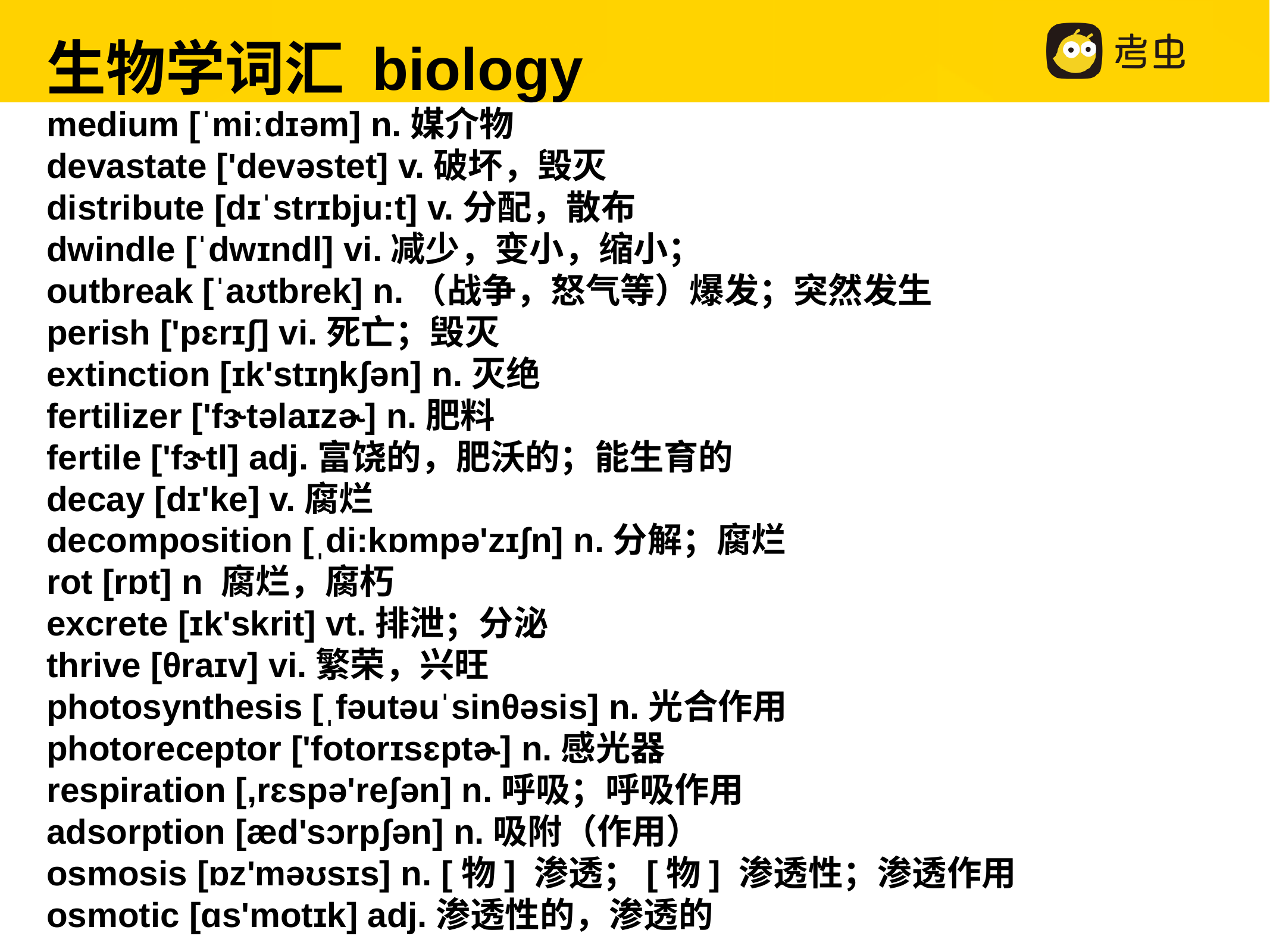

生物学词汇 biology
medium [ˈmiːdɪəm] n.媒介物
devastate ['devəstet] v.破坏，毁灭
distribute [dɪˈstrɪbju:t] v.分配，散布
dwindle [ˈdwɪndl] vi.减少，变小，缩小；
outbreak [ˈaʊtbrek] n.（战争，怒气等）爆发；突然发生
perish ['pɛrɪʃ] vi.死亡；毁灭
extinction [ɪk'stɪŋkʃən] n.灭绝
fertilizer ['fɝtəlaɪzɚ] n.肥料
fertile ['fɝtl] adj.富饶的，肥沃的；能生育的
decay [dɪ'ke] v.腐烂
decomposition [ˌdi:kɒmpə'zɪʃn] n.分解；腐烂
rot [rɒt] n 腐烂，腐朽
excrete [ɪk'skrit] vt.排泄；分泌
thrive [θraɪv] vi.繁荣，兴旺
photosynthesis [ˌfəutəuˈsinθəsis] n.光合作用
photoreceptor ['fotorɪsɛptɚ] n.感光器
respiration [,rɛspə'reʃən] n.呼吸；呼吸作用
adsorption [æd'sɔrpʃən] n.吸附（作用）
osmosis [ɒz'məʊsɪs] n. [物] 渗透；[物] 渗透性；渗透作用
osmotic [ɑs'motɪk] adj.渗透性的，渗透的